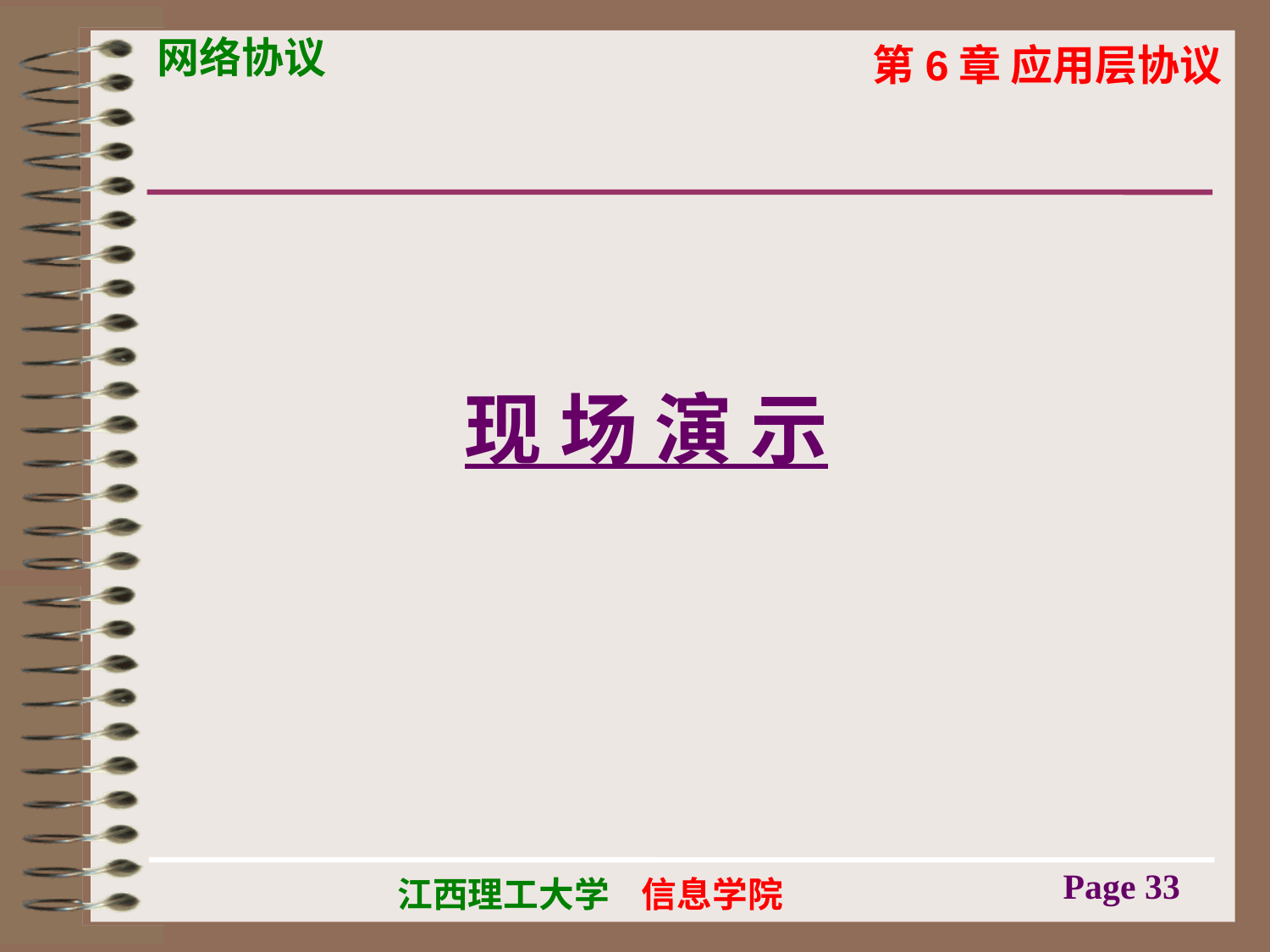

# 现 场 演 示
Page 33